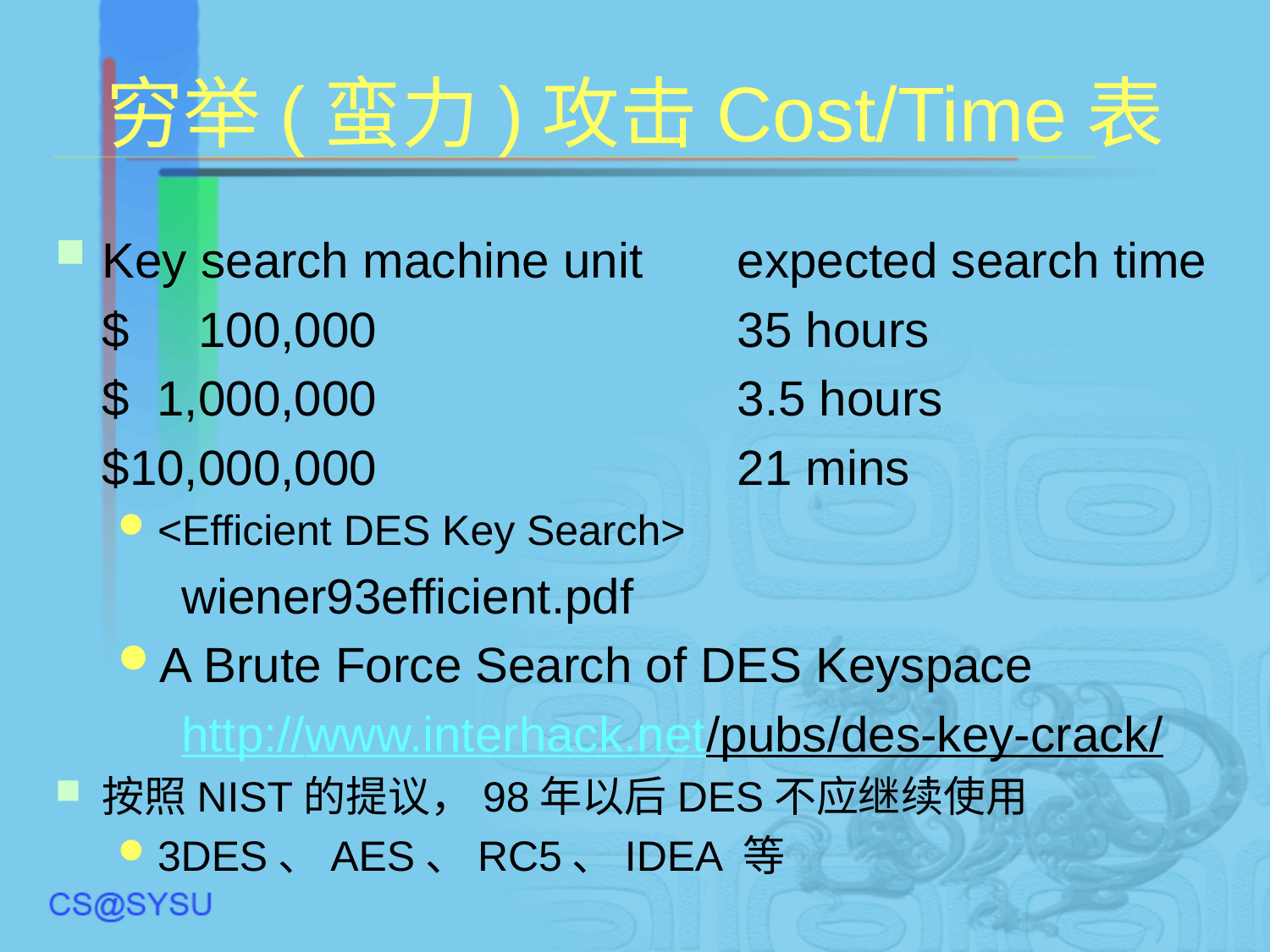

# 穷举(蛮力)攻击Cost/Time表
Key search machine unit	expected search time
	$     100,000			35 hours
	$  1,000,000			3.5 hours
	$10,000,000			21 mins
<Efficient DES Key Search>
wiener93efficient.pdf
A Brute Force Search of DES Keyspace
http://www.interhack.net/pubs/des-key-crack/
按照NIST的提议，98年以后DES不应继续使用
3DES、AES、RC5、IDEA 等